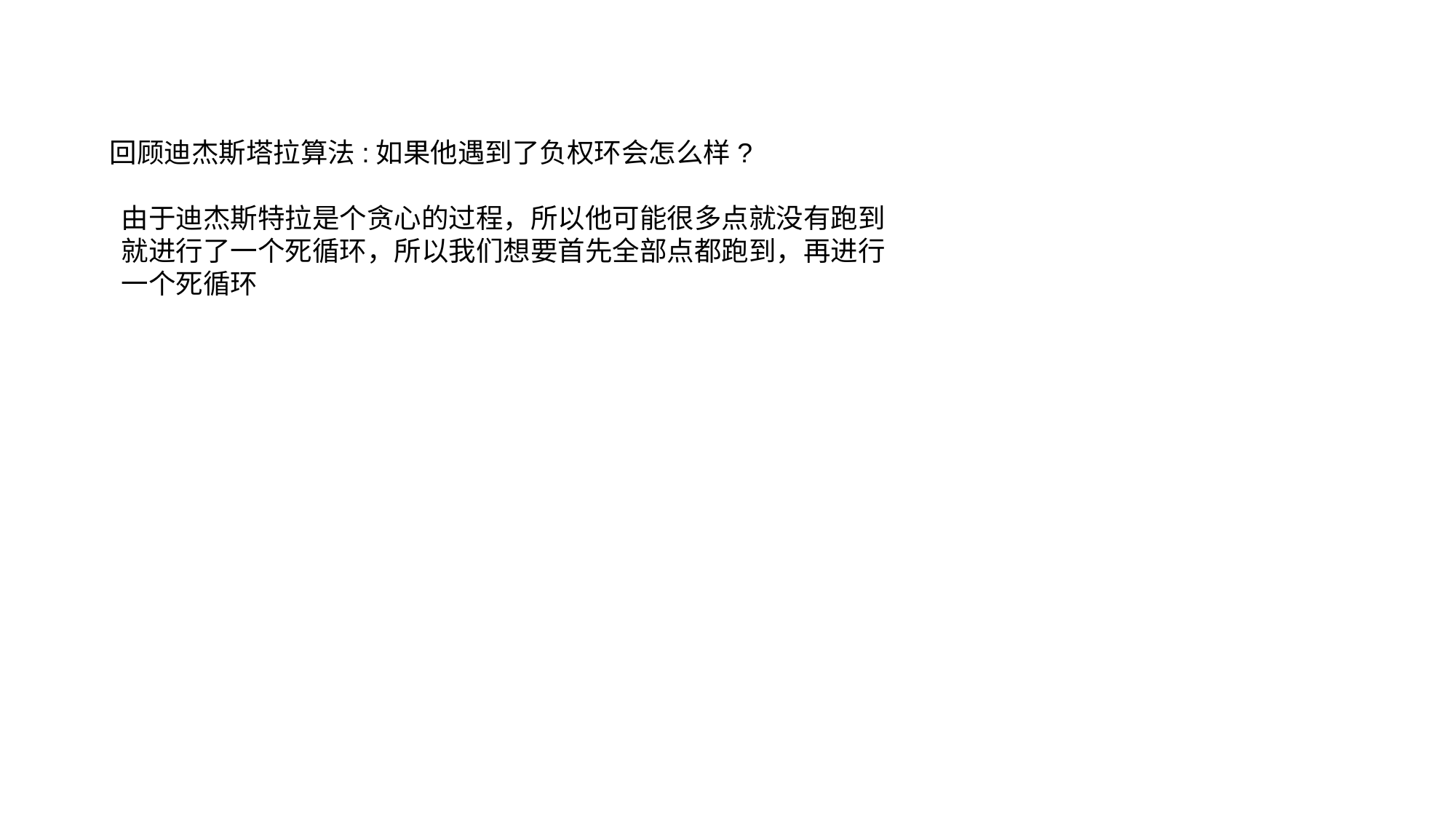

回顾迪杰斯塔拉算法:如果他遇到了负权环会怎么样?
由于迪杰斯特拉是个贪心的过程，所以他可能很多点就没有跑到就进行了一个死循环，所以我们想要首先全部点都跑到，再进行一个死循环